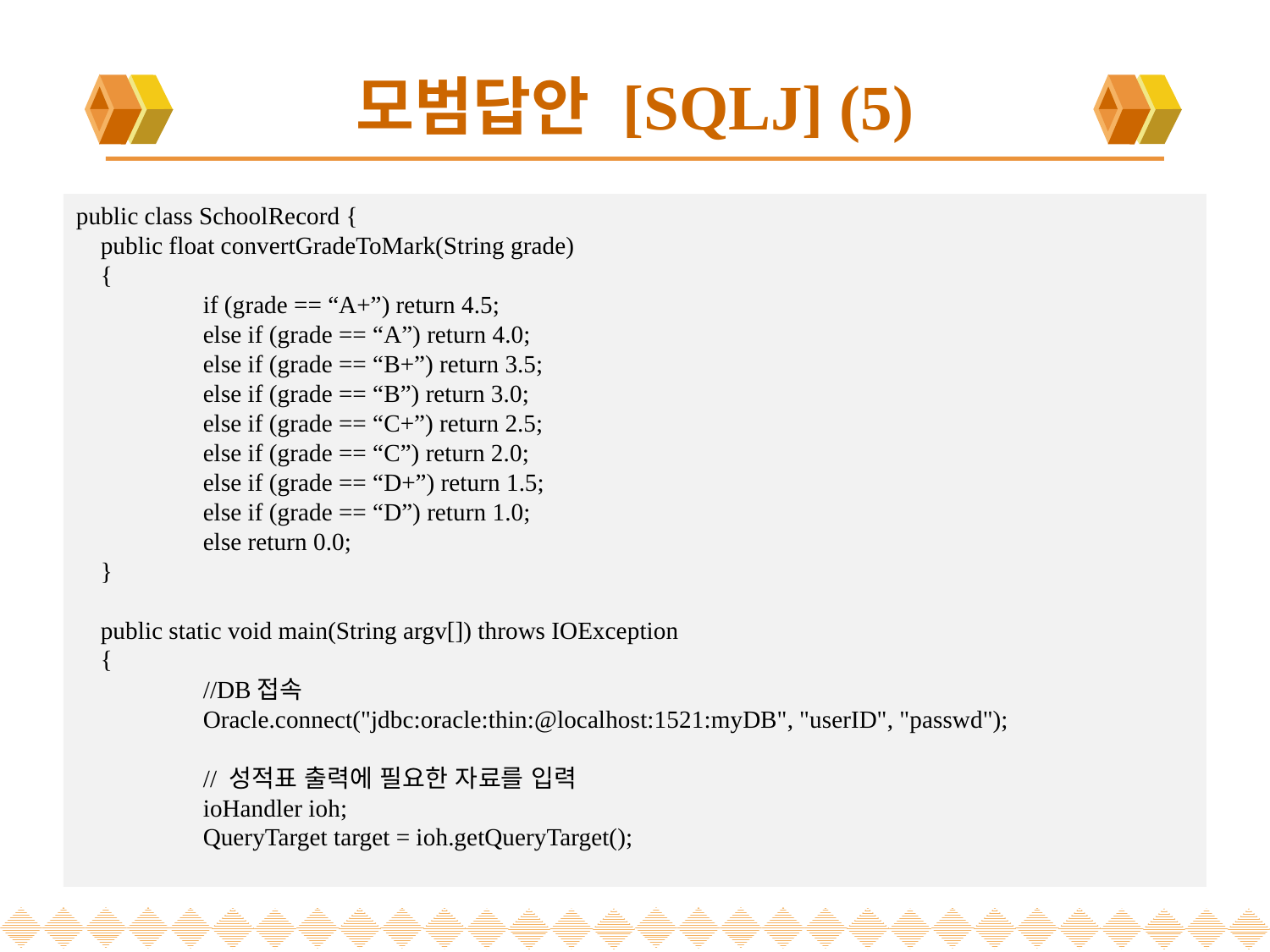

# 모범답안 [SQLJ] (5)
public class SchoolRecord {
    public float convertGradeToMark(String grade)
    {
	if (grade == “A+”) return 4.5;
	else if (grade == “A”) return 4.0;
	else if (grade == “B+”) return 3.5;
	else if (grade == “B”) return 3.0;
	else if (grade == “C+”) return 2.5;
	else if (grade == “C”) return 2.0;
	else if (grade == “D+”) return 1.5;
	else if (grade == “D”) return 1.0;
	else return 0.0;
    }

    public static void main(String argv[]) throws IOException
    {
	//DB접속
	Oracle.connect("jdbc:oracle:thin:@localhost:1521:myDB", "userID", "passwd");

	// 성적표 출력에 필요한 자료를 입력
	ioHandler ioh;
	QueryTarget target = ioh.getQueryTarget();